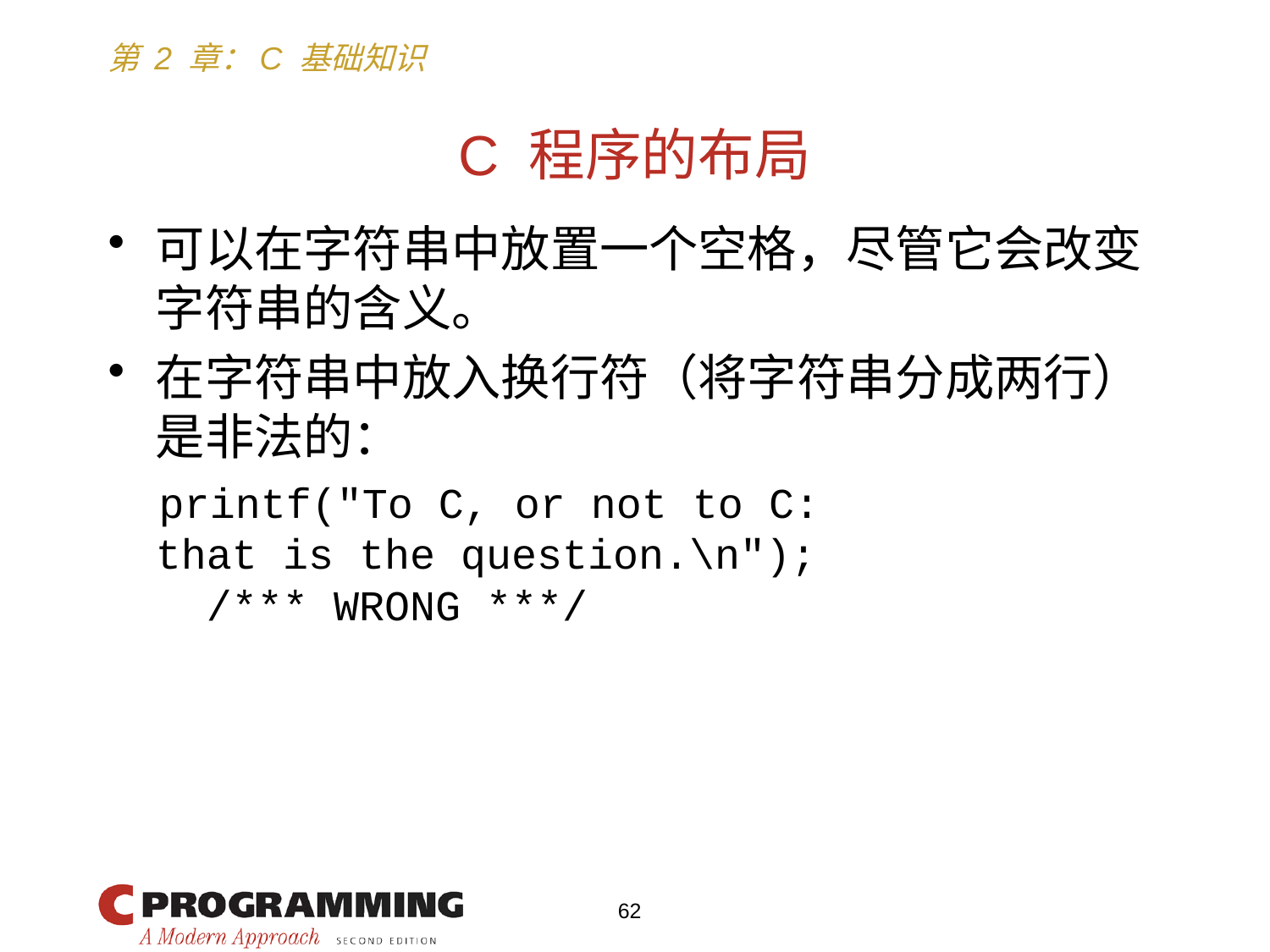

# C 程序的布局
可以在字符串中放置一个空格，尽管它会改变字符串的含义。
在字符串中放入换行符（将字符串分成两行）是非法的：
  printf("To C, or not to C:
	that is the question.\n");
	  /*** WRONG ***/
62